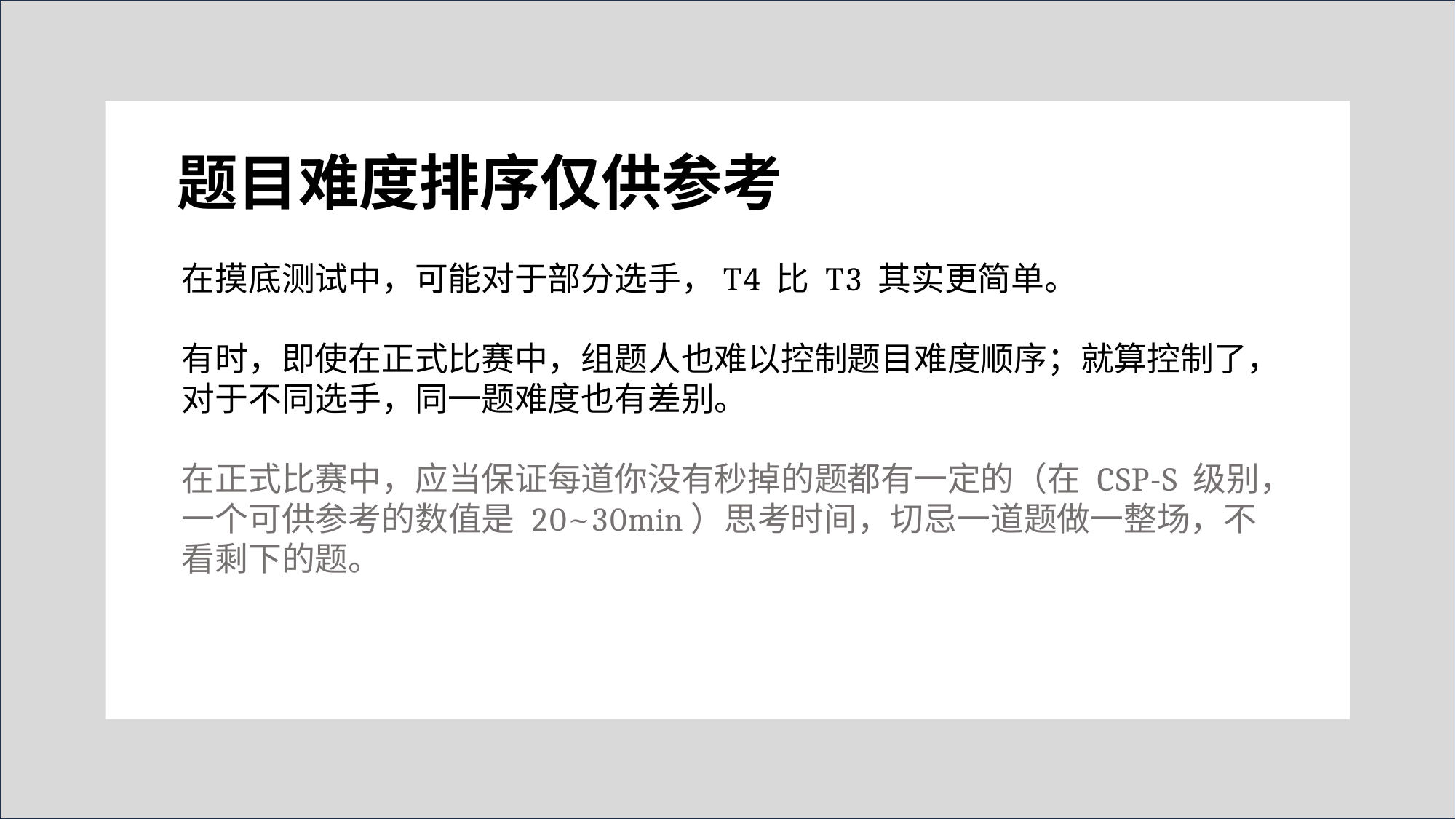

题目难度排序仅供参考
在摸底测试中，可能对于部分选手，T4 比 T3 其实更简单。

有时，即使在正式比赛中，组题人也难以控制题目难度顺序；就算控制了，对于不同选手，同一题难度也有差别。

在正式比赛中，应当保证每道你没有秒掉的题都有一定的（在 CSP-S 级别，一个可供参考的数值是 20~30min）思考时间，切忌一道题做一整场，不看剩下的题。